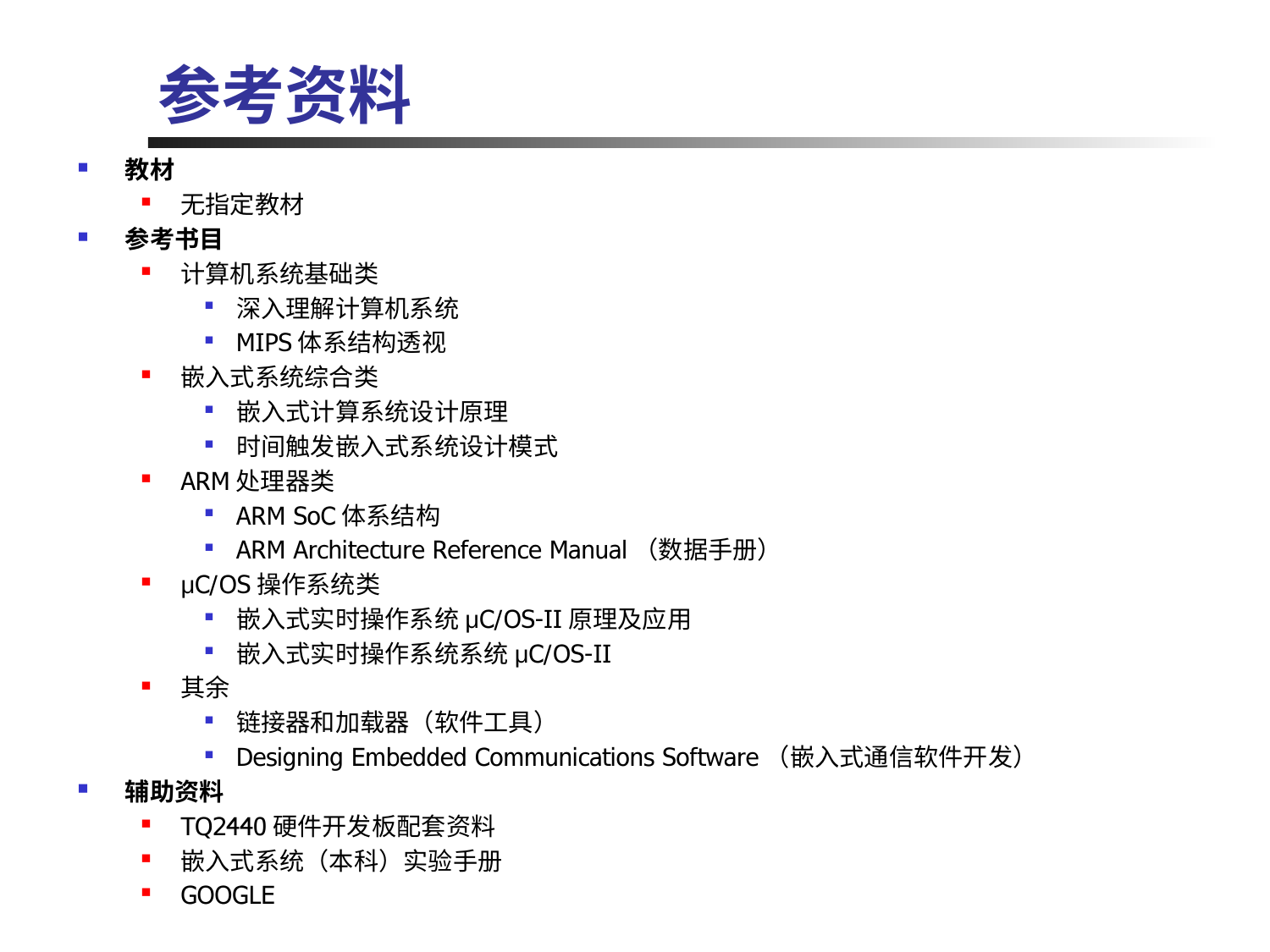

# 参考资料
教材
无指定教材
参考书目
计算机系统基础类
深入理解计算机系统
MIPS体系结构透视
嵌入式系统综合类
嵌入式计算系统设计原理
时间触发嵌入式系统设计模式
ARM处理器类
ARM SoC体系结构
ARM Architecture Reference Manual（数据手册）
μC/OS操作系统类
嵌入式实时操作系统μC/OS-II原理及应用
嵌入式实时操作系统系统μC/OS-II
其余
链接器和加载器（软件工具）
Designing Embedded Communications Software（嵌入式通信软件开发）
辅助资料
TQ2440硬件开发板配套资料
嵌入式系统（本科）实验手册
GOOGLE